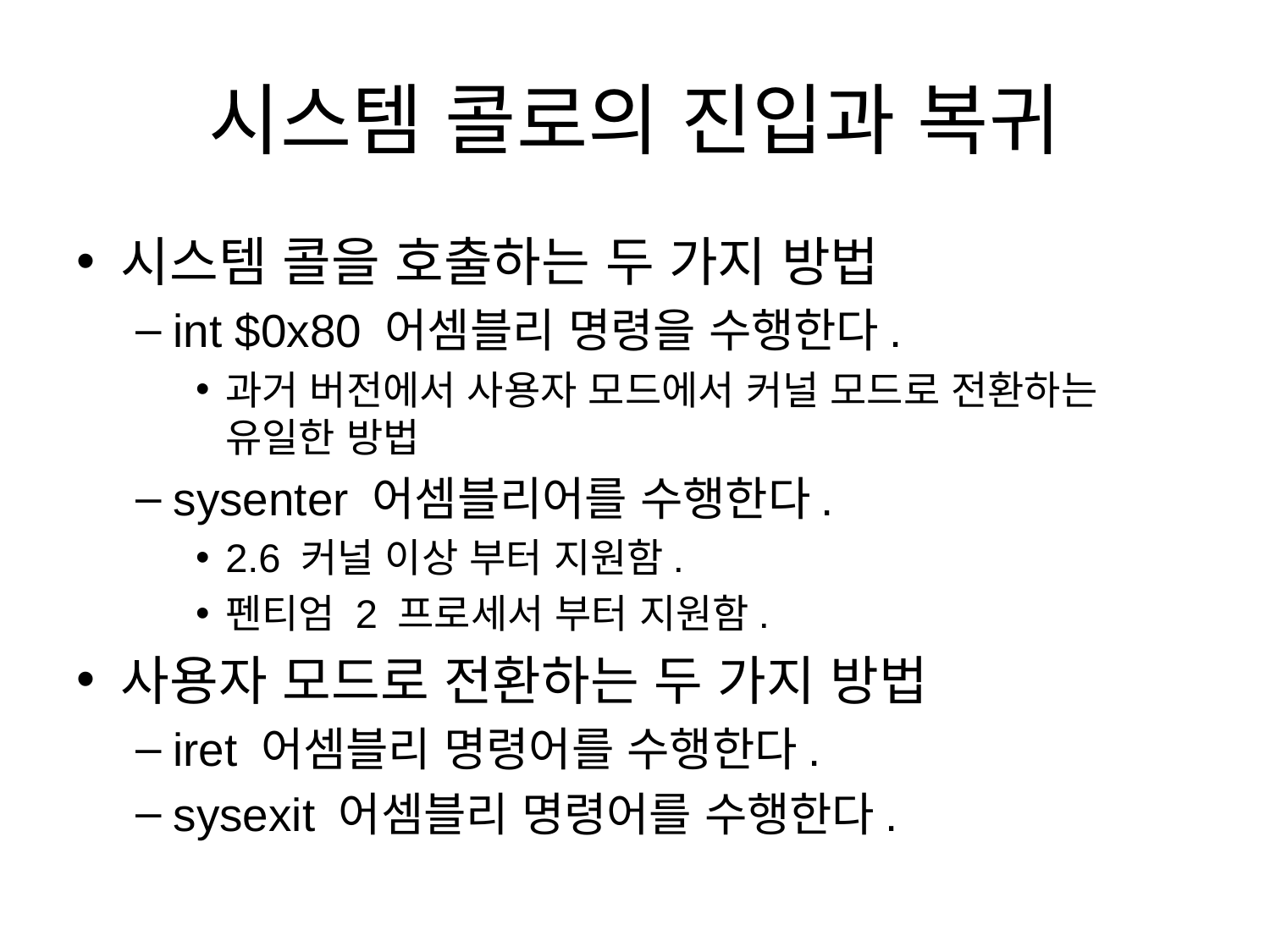

# 시스템 콜로의 진입과 복귀
시스템 콜을 호출하는 두 가지 방법
int $0x80 어셈블리 명령을 수행한다.
과거 버전에서 사용자 모드에서 커널 모드로 전환하는 유일한 방법
sysenter 어셈블리어를 수행한다.
2.6 커널 이상 부터 지원함.
펜티엄 2 프로세서 부터 지원함.
사용자 모드로 전환하는 두 가지 방법
iret 어셈블리 명령어를 수행한다.
sysexit 어셈블리 명령어를 수행한다.